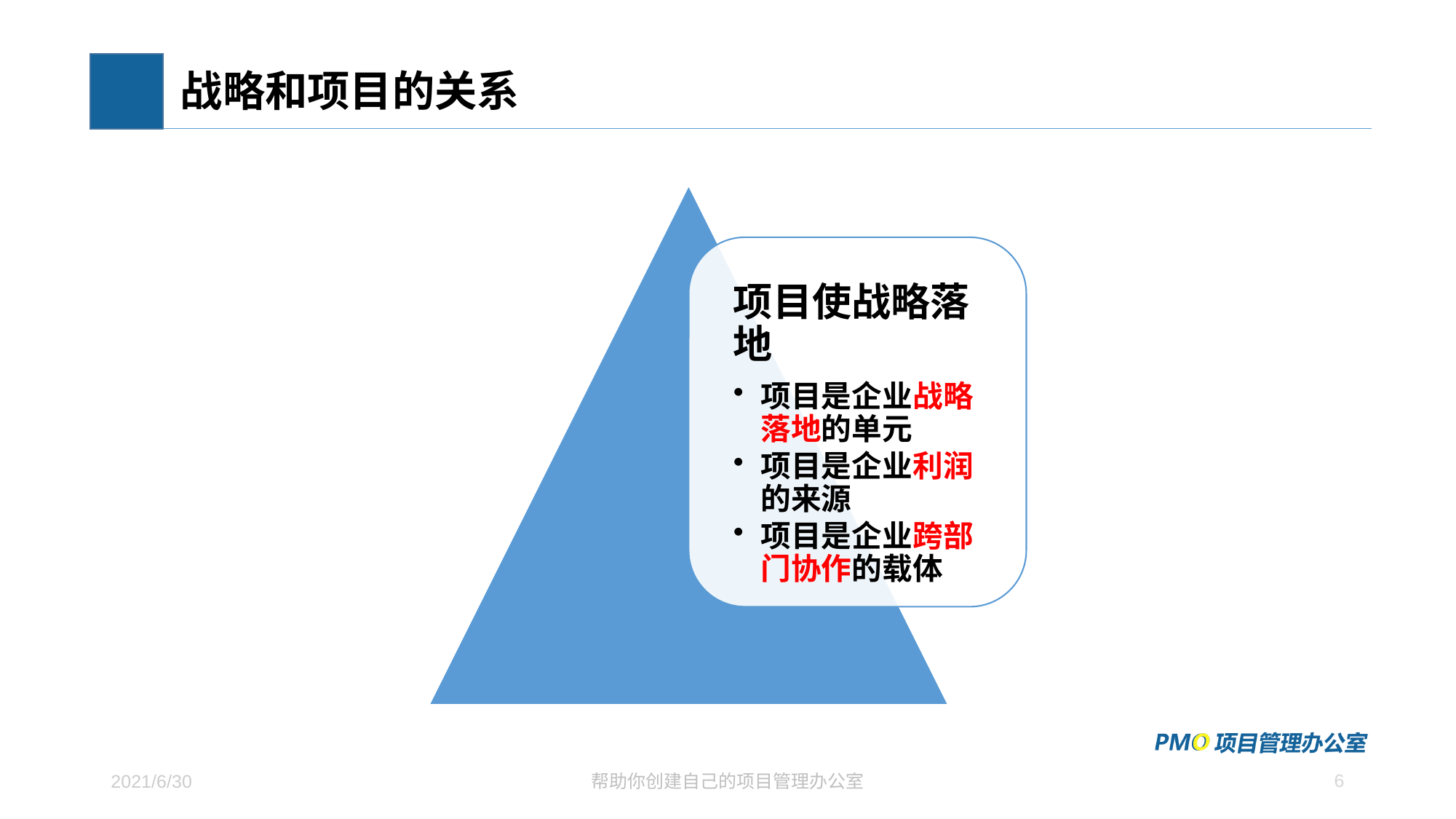

# 战略和项目的关系
项目使战略落地
项目是企业战略落地的单元
项目是企业利润的来源
项目是企业跨部门协作的载体
6
2021/6/30
帮助你创建自己的项目管理办公室